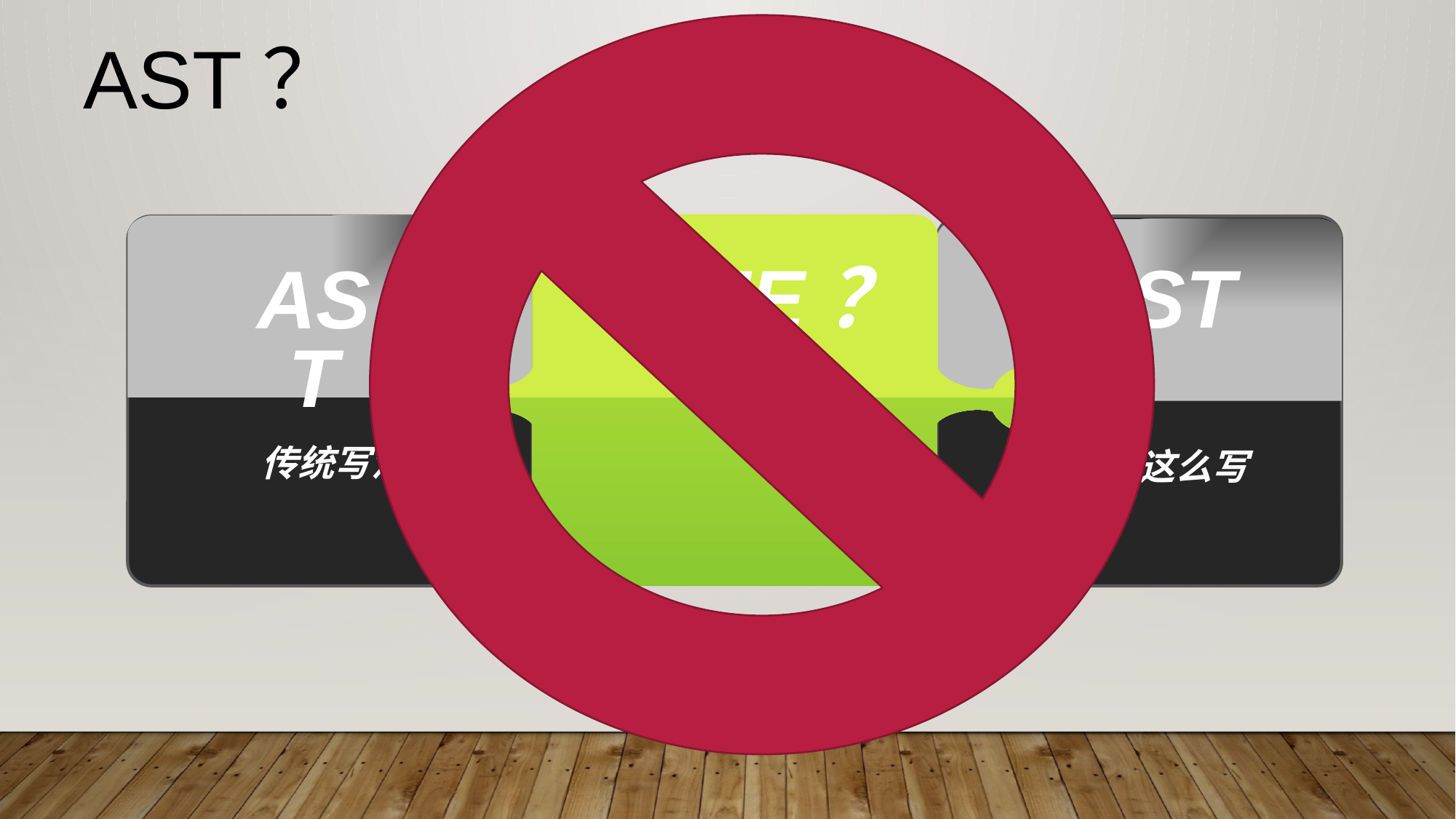

# AST？

TREE？
CST
AST
传统写法
没人会这么写